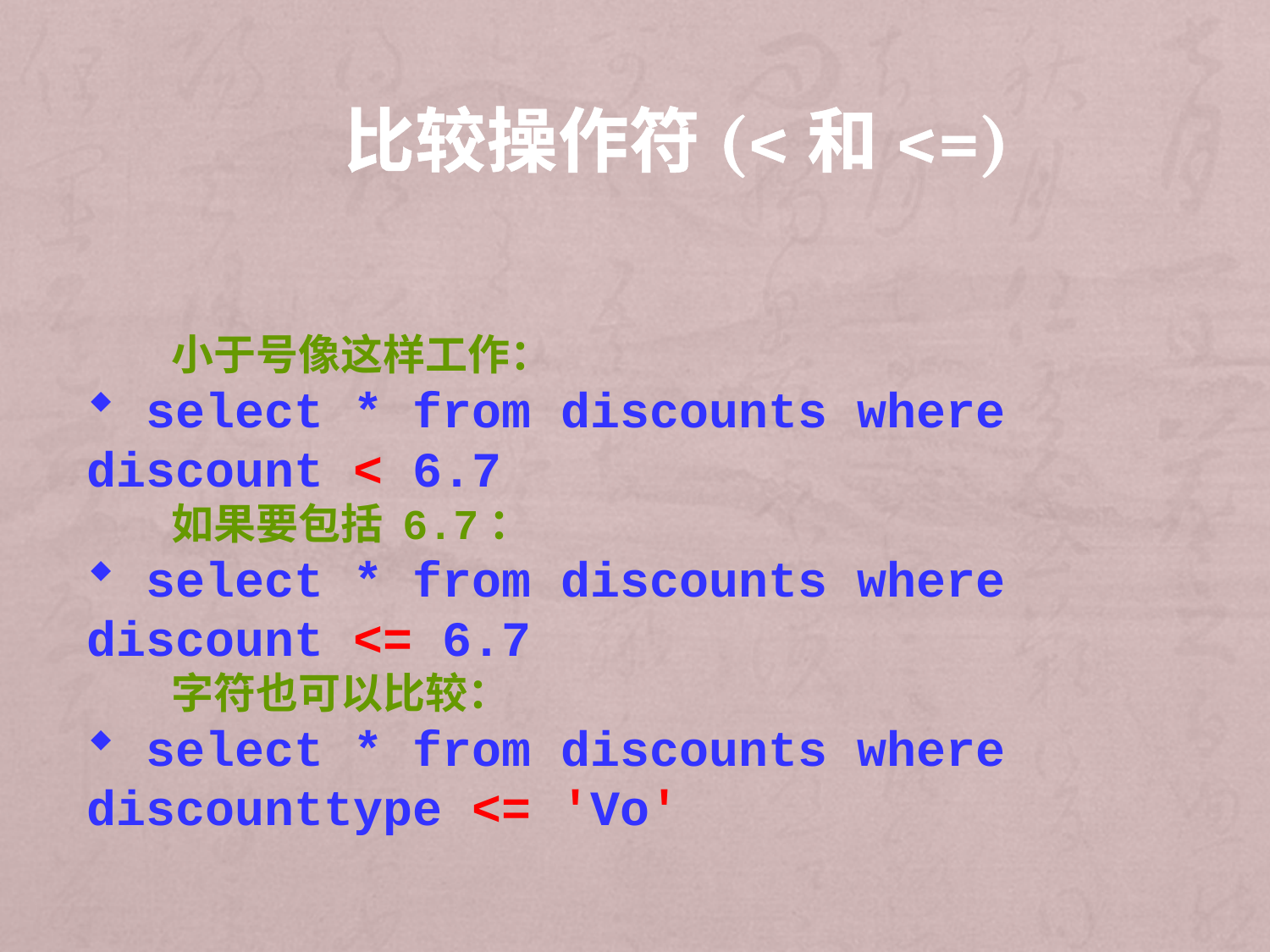

# 比较操作符(<和<=)
　　小于号像这样工作：
 select * from discounts where discount < 6.7
　　如果要包括 6.7：
 select * from discounts where discount <= 6.7
　　字符也可以比较：
 select * from discounts where discounttype <= 'Vo'